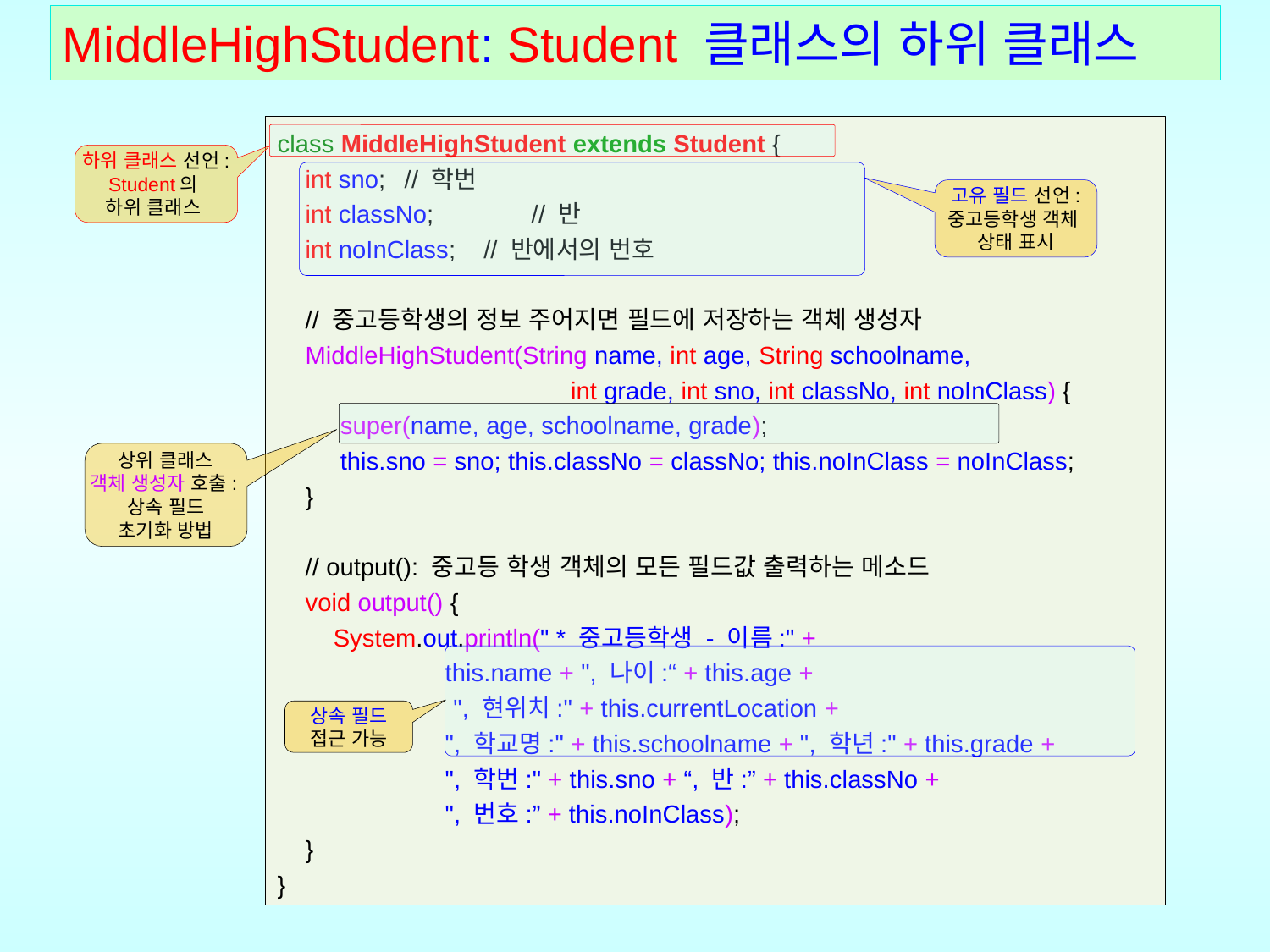

# MiddleHighStudent: Student 클래스의 하위 클래스
class MiddleHighStudent extends Student {
    int sno;	// 학번
    int classNo; 	// 반
    int noInClass;    // 반에서의 번호

    // 중고등학생의 정보 주어지면 필드에 저장하는 객체 생성자
    MiddleHighStudent(String name, int age, String schoolname,
                                          int grade, int sno, int classNo, int noInClass) {
         super(name, age, schoolname, grade);
         this.sno = sno; this.classNo = classNo; this.noInClass = noInClass;
    }

    // output(): 중고등 학생 객체의 모든 필드값 출력하는 메소드
    void output() {
        System.out.println(" * 중고등학생 - 이름:" +
                        this.name + ", 나이:“ + this.age +
	       ", 현위치:" + this.currentLocation +
                        ", 학교명:" + this.schoolname + ", 학년:" + this.grade +
                        ", 학번:" + this.sno + “, 반:” + this.classNo +
                        ", 번호:” + this.noInClass);
    }
}

하위 클래스 선언:
Student의
하위 클래스

고유 필드 선언:
중고등학생 객체
상태 표시

상위 클래스
객체 생성자 호출:상속 필드
초기화 방법

상속 필드
접근 가능